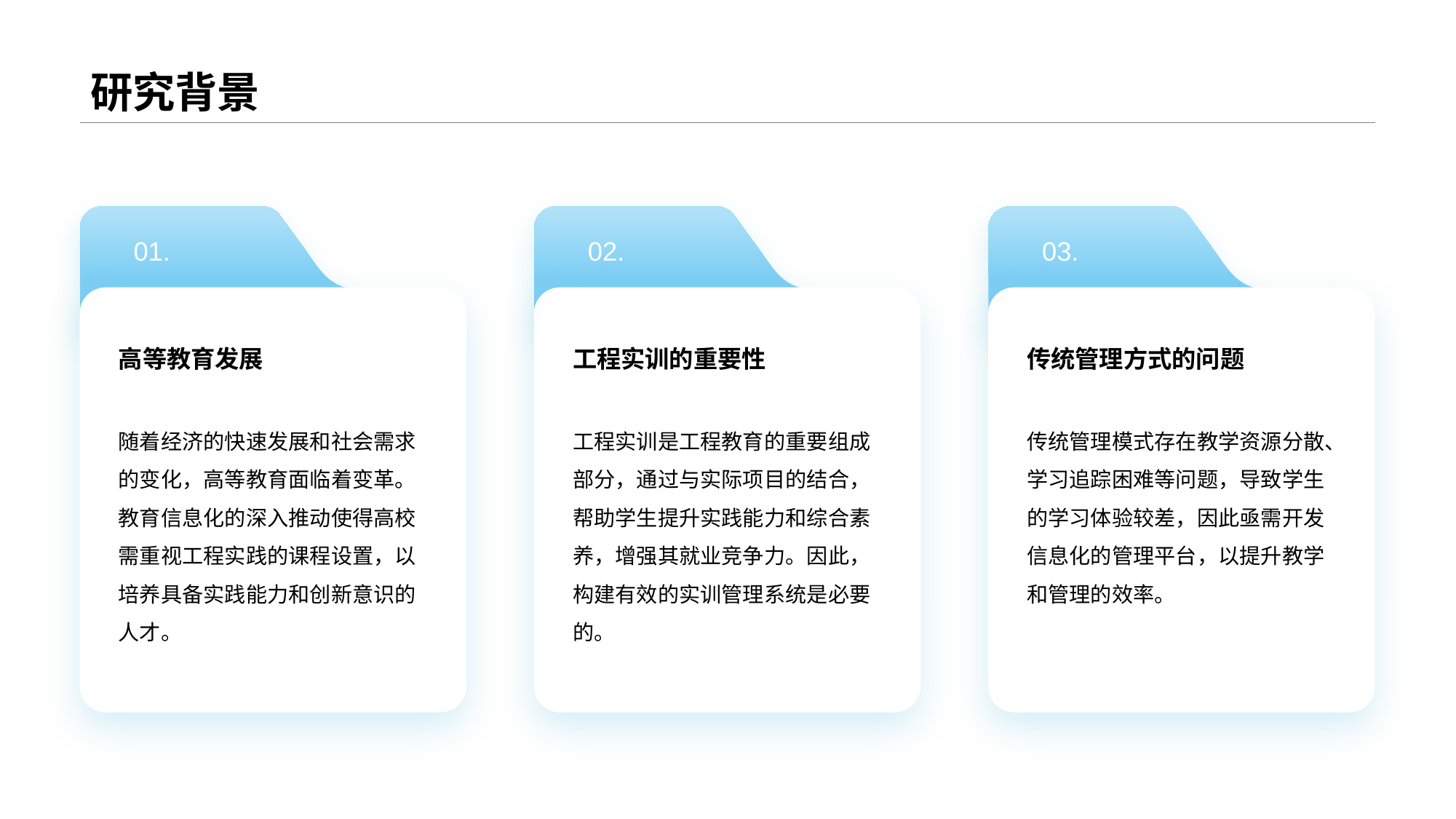

研究背景

01.
02.
03.

高等教育发展
工程实训的重要性
传统管理方式的问题
随着经济的快速发展和社会需求的变化，高等教育面临着变革。教育信息化的深入推动使得高校需重视工程实践的课程设置，以培养具备实践能力和创新意识的人才。
工程实训是工程教育的重要组成部分，通过与实际项目的结合，帮助学生提升实践能力和综合素养，增强其就业竞争力。因此，构建有效的实训管理系统是必要的。
传统管理模式存在教学资源分散、学习追踪困难等问题，导致学生的学习体验较差，因此亟需开发信息化的管理平台，以提升教学和管理的效率。